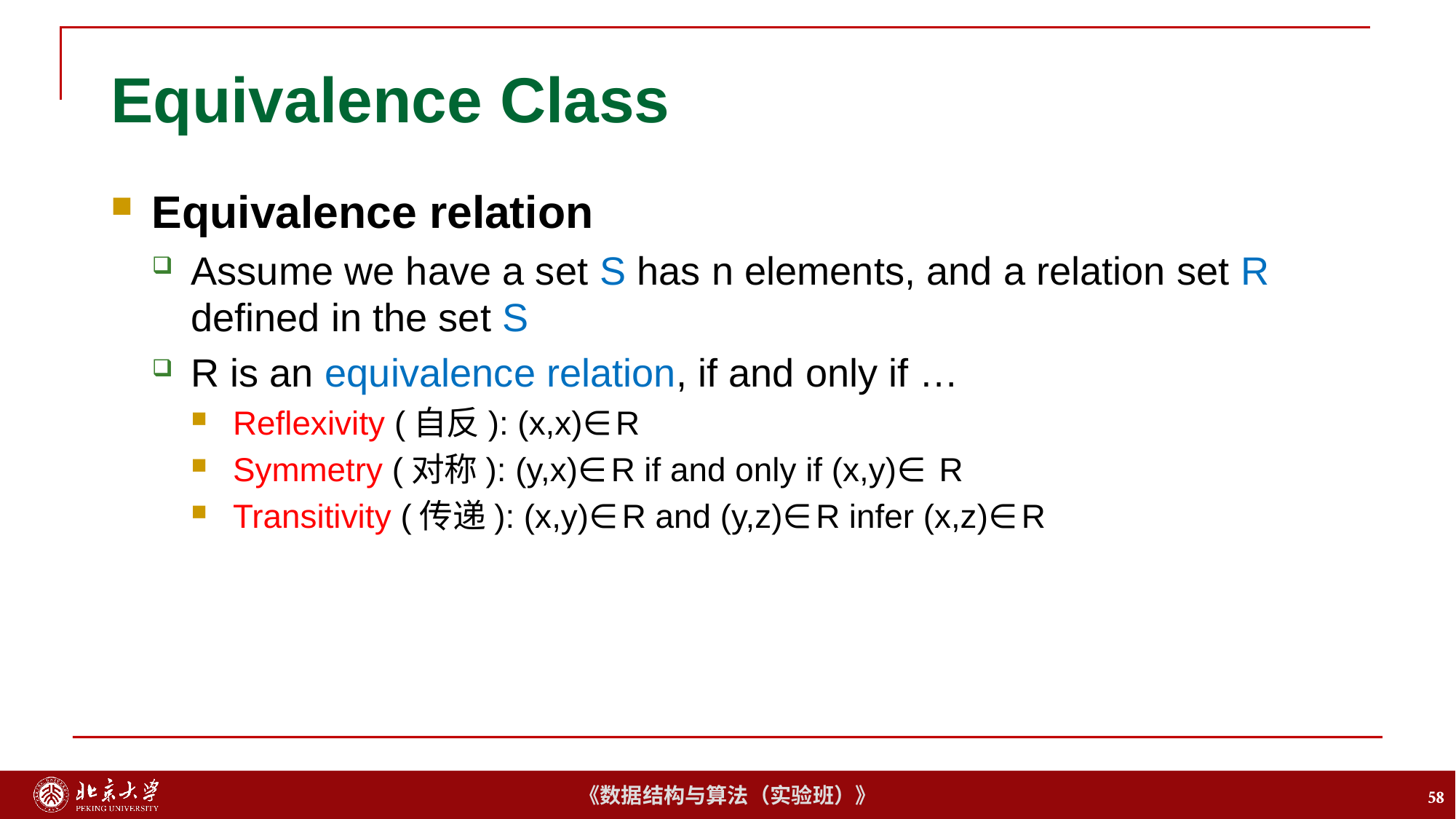

# Equivalence Class
Equivalence relation
Assume we have a set S has n elements, and a relation set R defined in the set S
R is an equivalence relation, if and only if …
Reflexivity (自反): (x,x)∈R
Symmetry (对称): (y,x)∈R if and only if (x,y)∈ R
Transitivity (传递): (x,y)∈R and (y,z)∈R infer (x,z)∈R
58